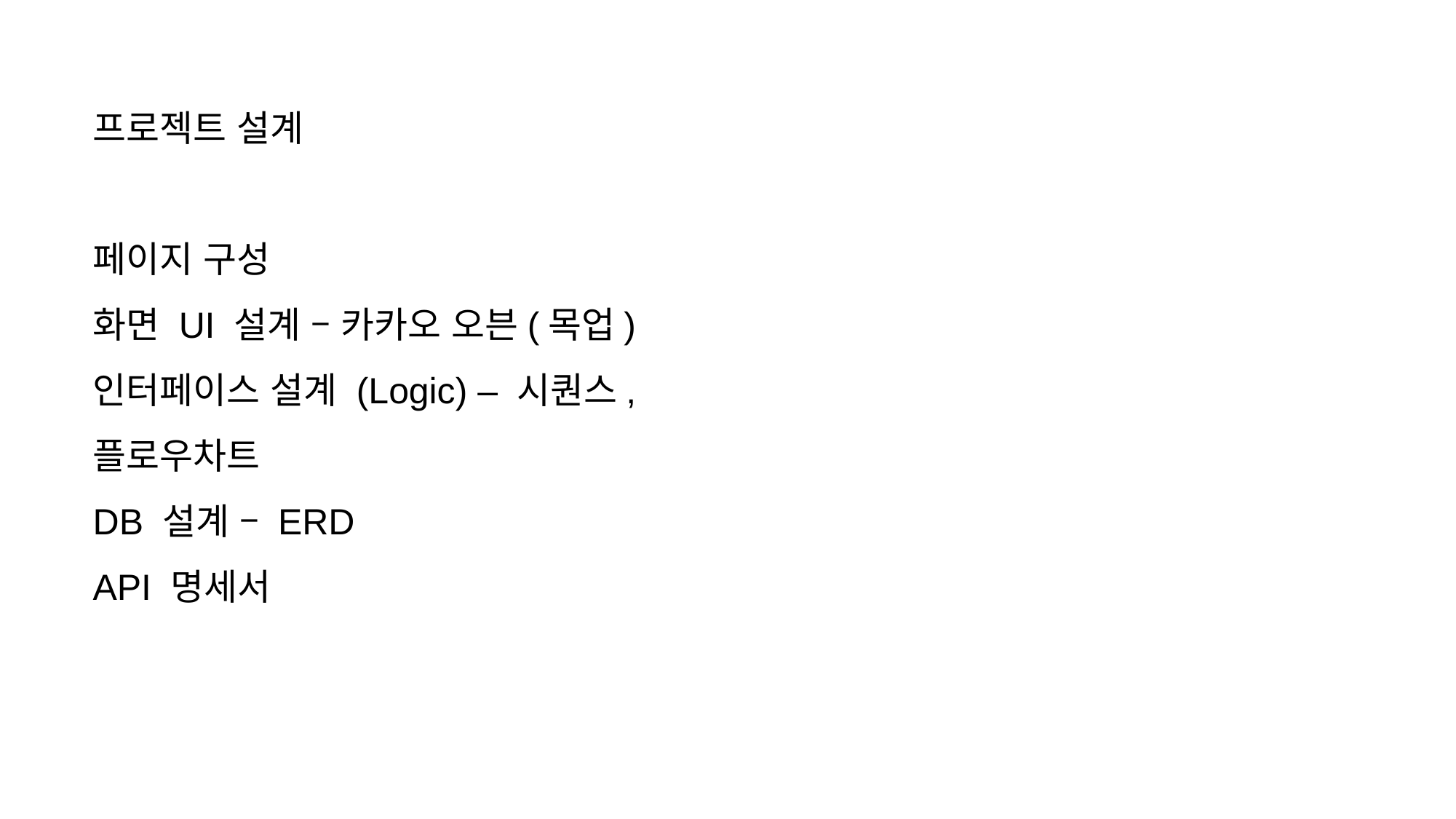

프로젝트 설계

페이지 구성
화면 UI 설계 – 카카오 오븐(목업)
인터페이스 설계 (Logic) – 시퀀스, 플로우차트
DB 설계 – ERD
API 명세서